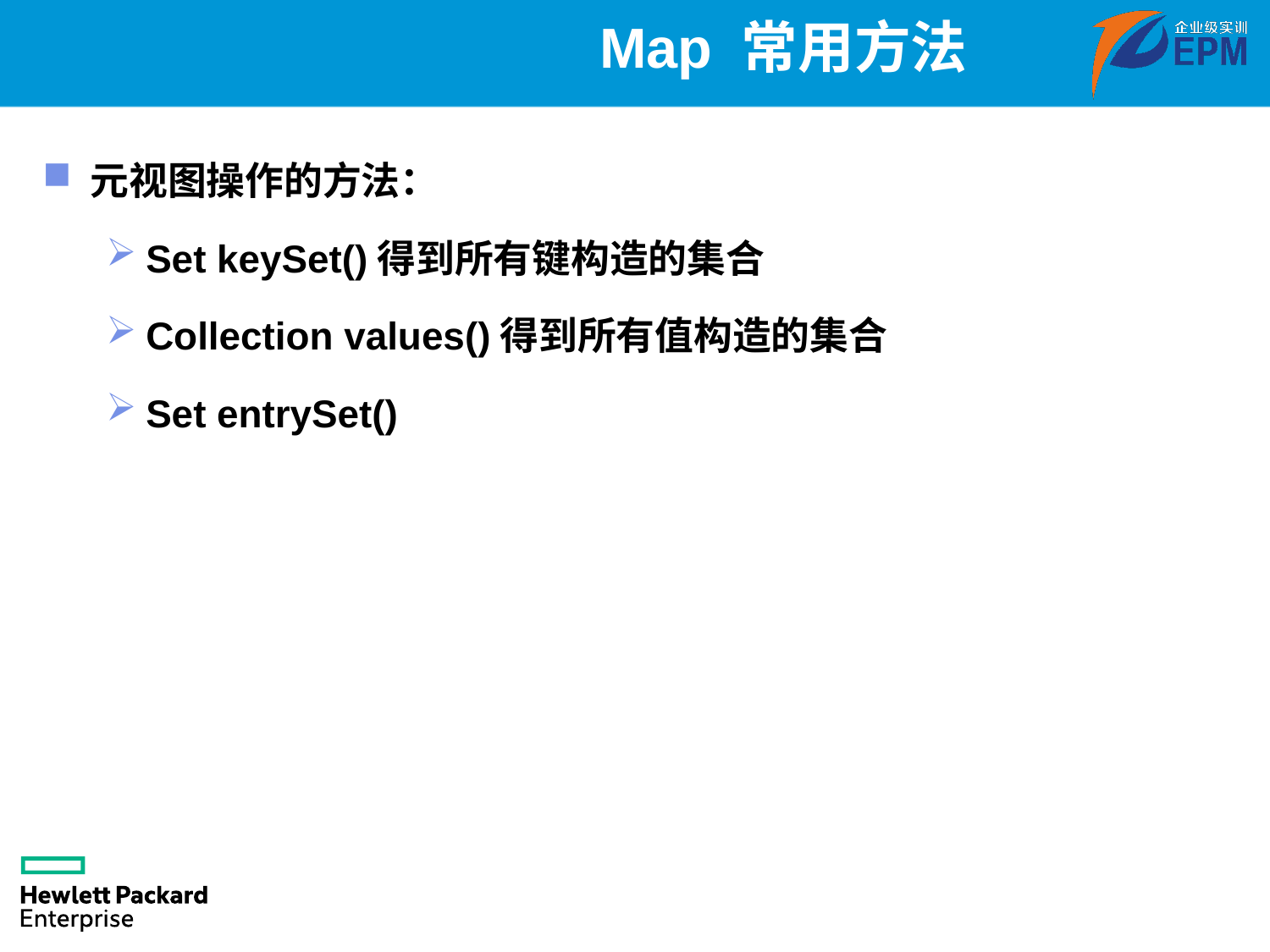

# Map 常用方法
元视图操作的方法：
Set keySet()得到所有键构造的集合
Collection values()得到所有值构造的集合
Set entrySet()